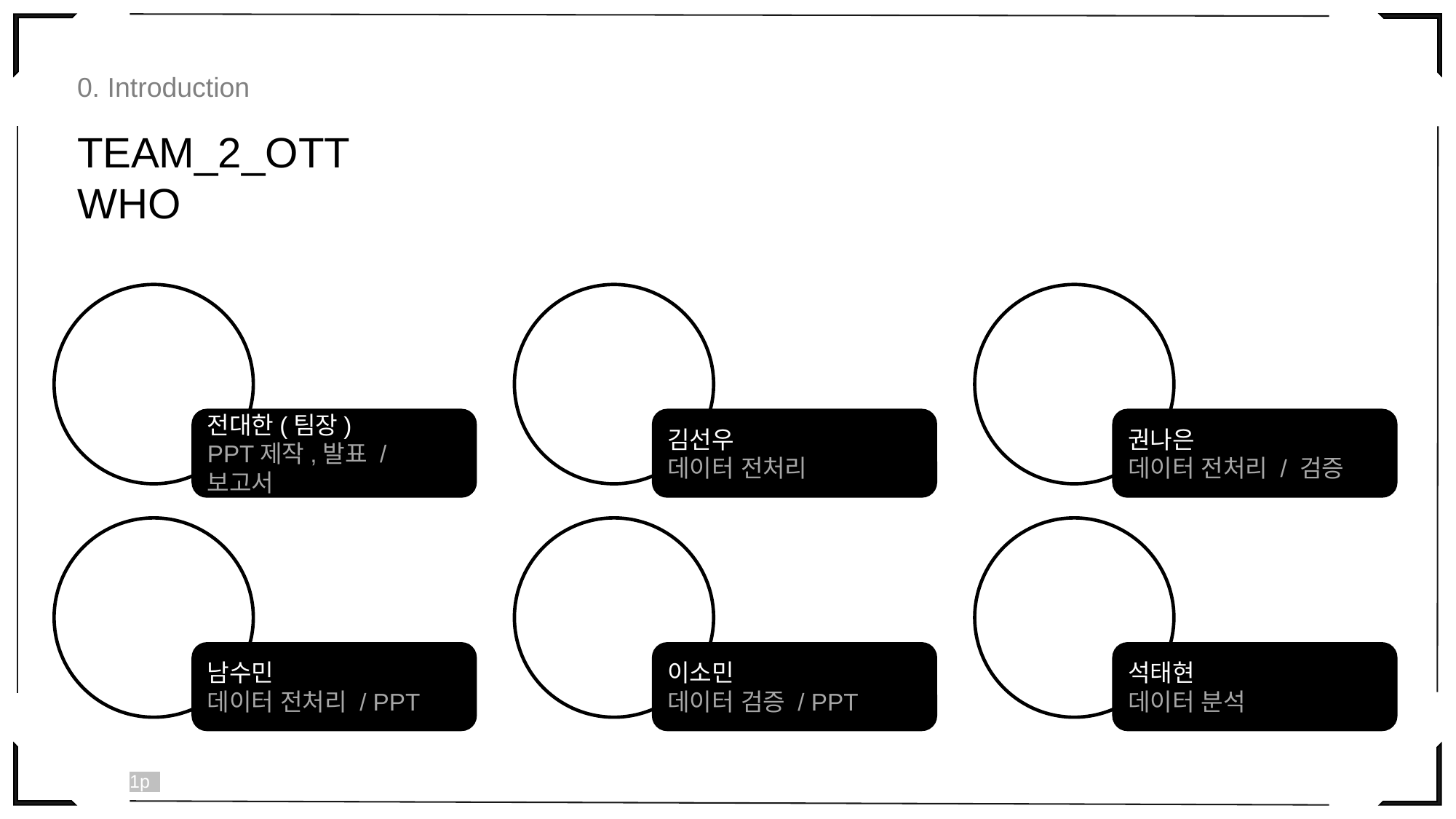

0. Introduction
TEAM_2_OTT
WHO

전대한(팀장)
PPT제작,발표 / 보고서
김선우
데이터 전처리
권나은
데이터 전처리 / 검증

남수민
데이터 전처리 / PPT
이소민
데이터 검증 / PPT
석태현
데이터 분석
1p